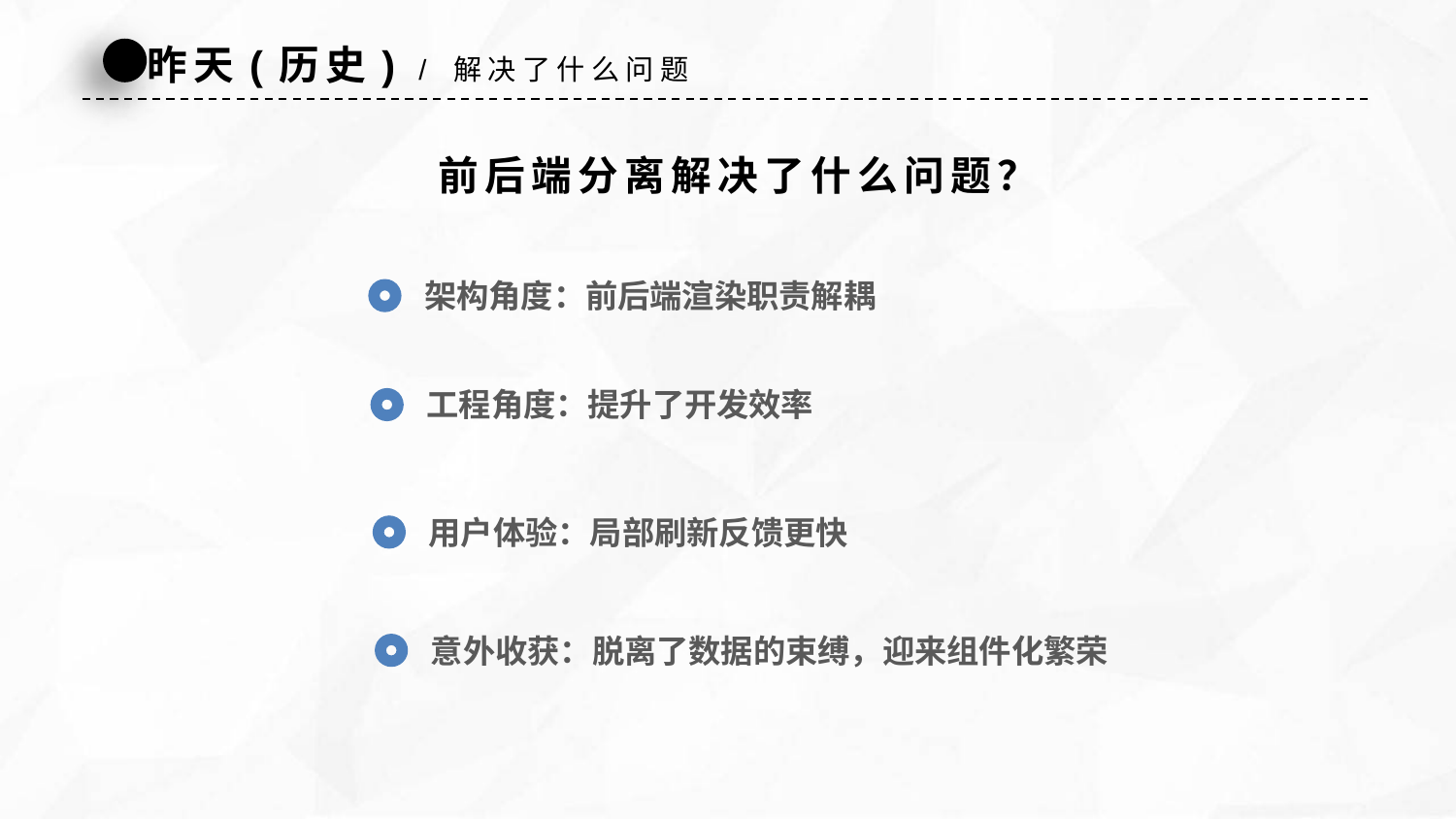

昨天(历史) / 解决了什么问题

前后端分离解决了什么问题？
架构角度：前后端渲染职责解耦

工程角度：提升了开发效率

用户体验：局部刷新反馈更快

意外收获：脱离了数据的束缚，迎来组件化繁荣

延时符